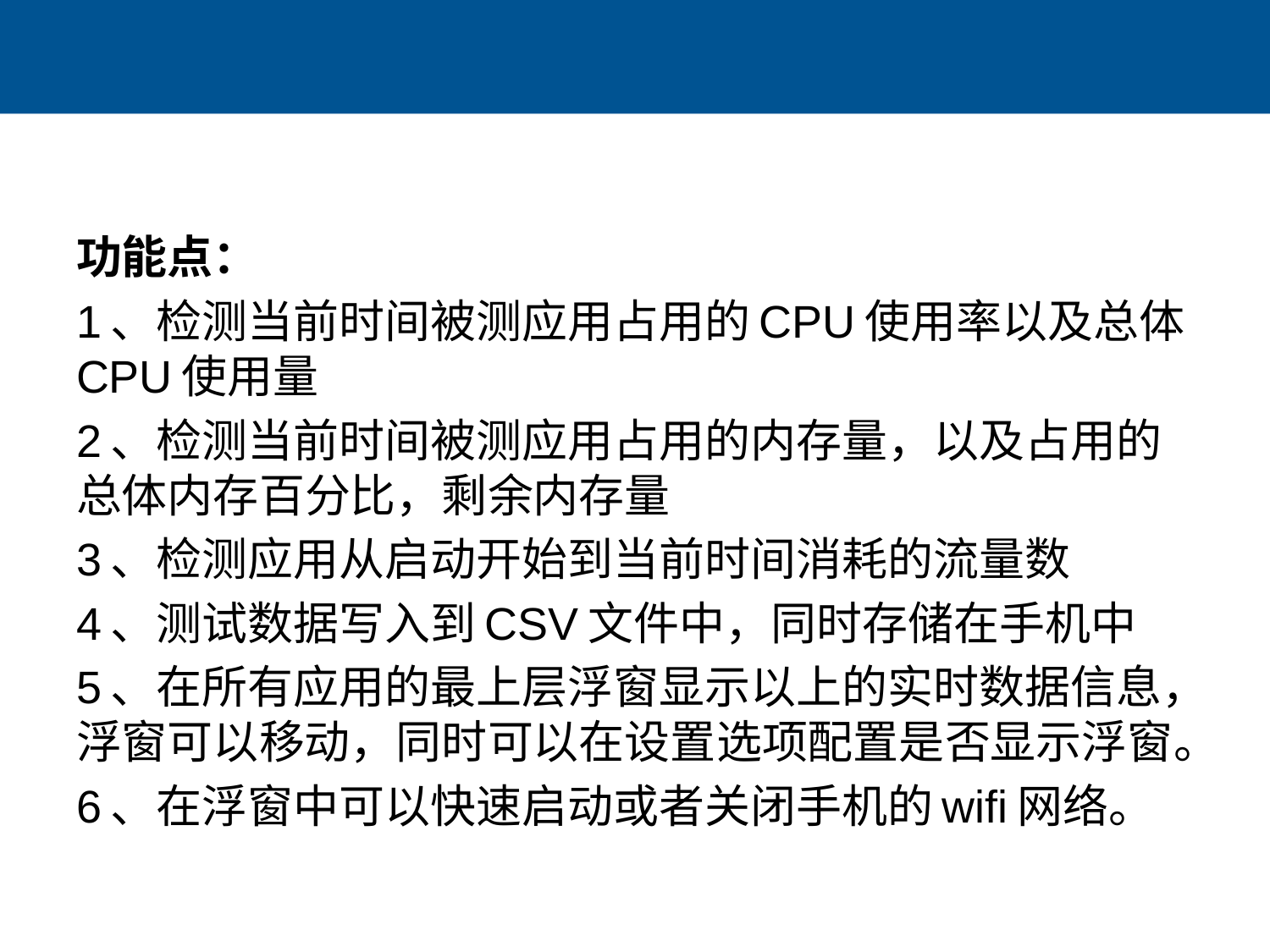

#
功能点：
1、检测当前时间被测应用占用的CPU使用率以及总体CPU使用量
2、检测当前时间被测应用占用的内存量，以及占用的总体内存百分比，剩余内存量
3、检测应用从启动开始到当前时间消耗的流量数
4、测试数据写入到CSV文件中，同时存储在手机中
5、在所有应用的最上层浮窗显示以上的实时数据信息，浮窗可以移动，同时可以在设置选项配置是否显示浮窗。
6、在浮窗中可以快速启动或者关闭手机的wifi网络。